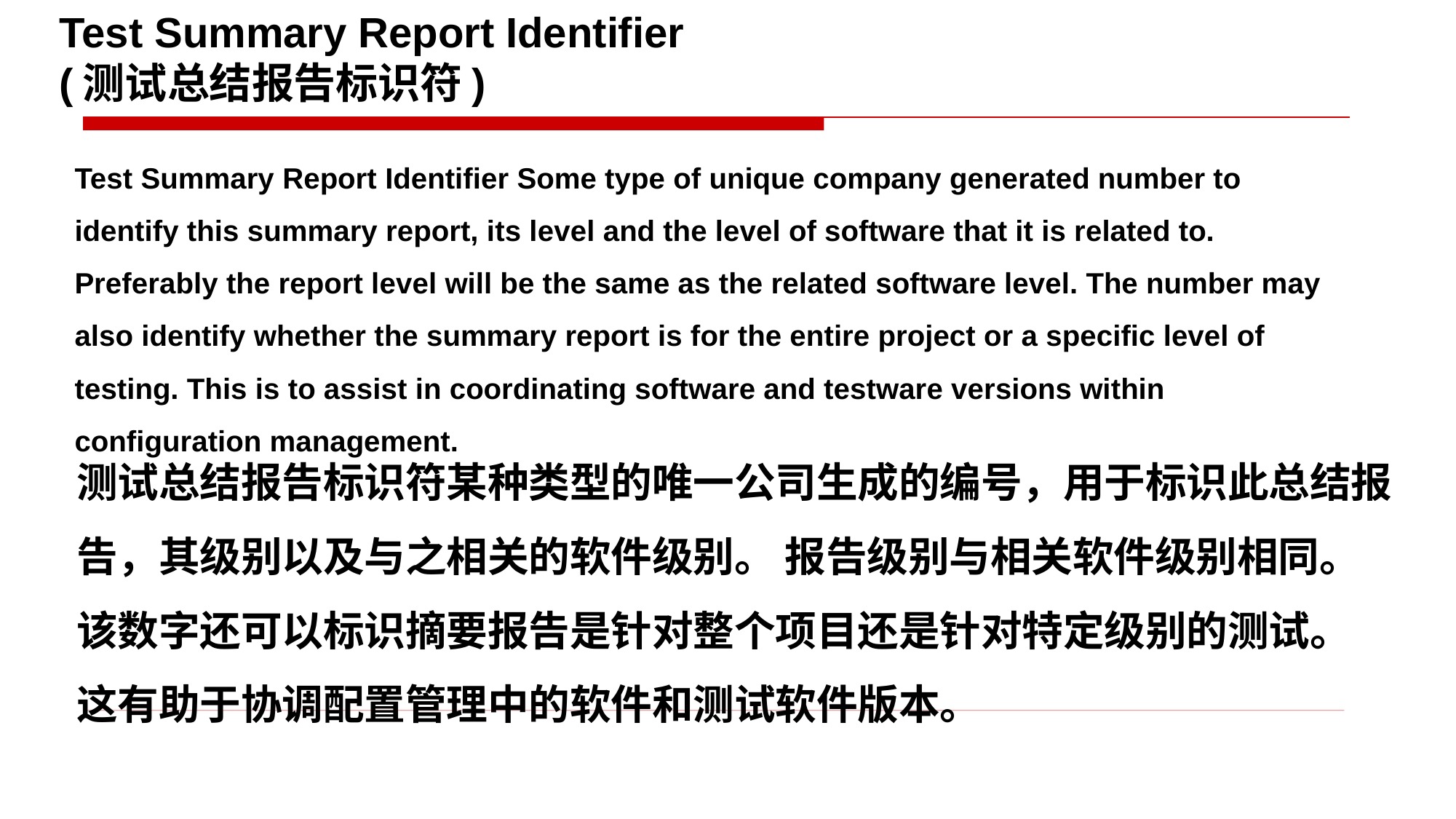

# Test Summary Report Identifier (测试总结报告标识符)
Test Summary Report Identifier Some type of unique company generated number to identify this summary report, its level and the level of software that it is related to. Preferably the report level will be the same as the related software level. The number may also identify whether the summary report is for the entire project or a specific level of testing. This is to assist in coordinating software and testware versions within configuration management.
测试总结报告标识符某种类型的唯一公司生成的编号，用于标识此总结报告，其级别以及与之相关的软件级别。 报告级别与相关软件级别相同。 该数字还可以标识摘要报告是针对整个项目还是针对特定级别的测试。 这有助于协调配置管理中的软件和测试软件版本。